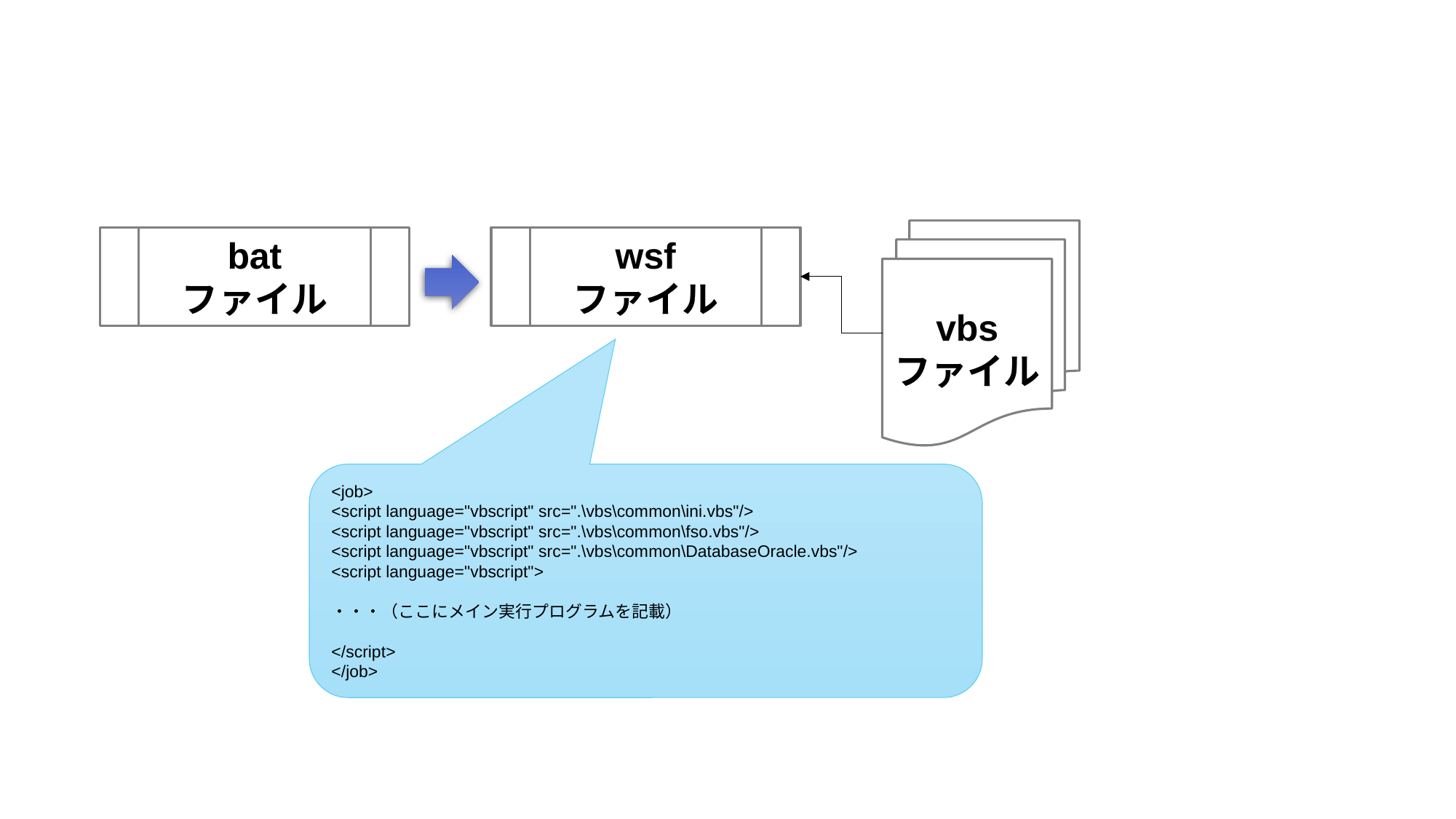

vbs
ファイル
bat
ファイル
wsf
ファイル

<job>
<script language="vbscript" src=".\vbs\common\ini.vbs"/>
<script language="vbscript" src=".\vbs\common\fso.vbs"/>
<script language="vbscript" src=".\vbs\common\DatabaseOracle.vbs"/>
<script language="vbscript">

・・・（ここにメイン実行プログラムを記載）

</script>
</job>